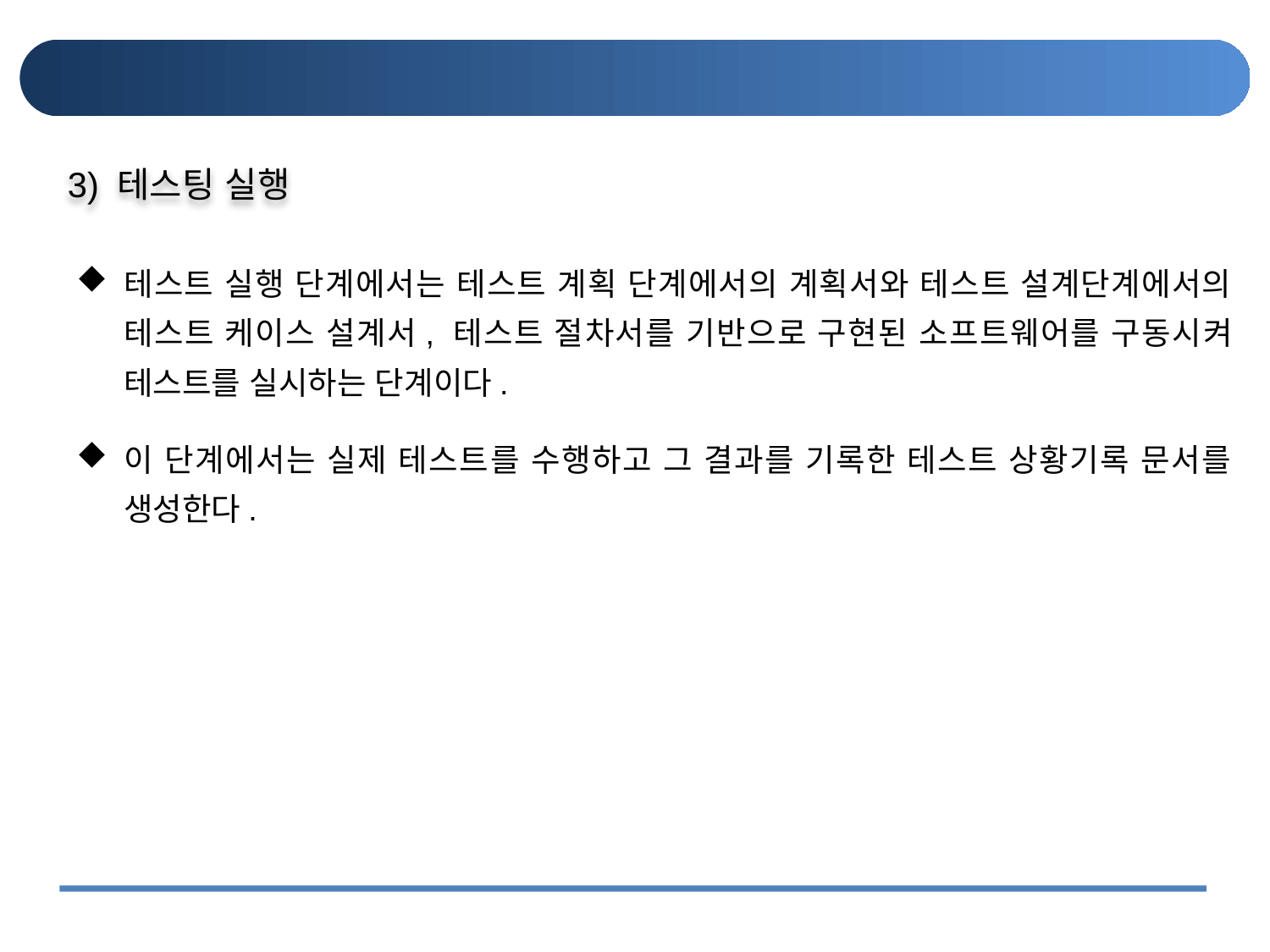

#
3) 테스팅 실행
테스트 실행 단계에서는 테스트 계획 단계에서의 계획서와 테스트 설계단계에서의 테스트 케이스 설계서, 테스트 절차서를 기반으로 구현된 소프트웨어를 구동시켜 테스트를 실시하는 단계이다.
이 단계에서는 실제 테스트를 수행하고 그 결과를 기록한 테스트 상황기록 문서를 생성한다.